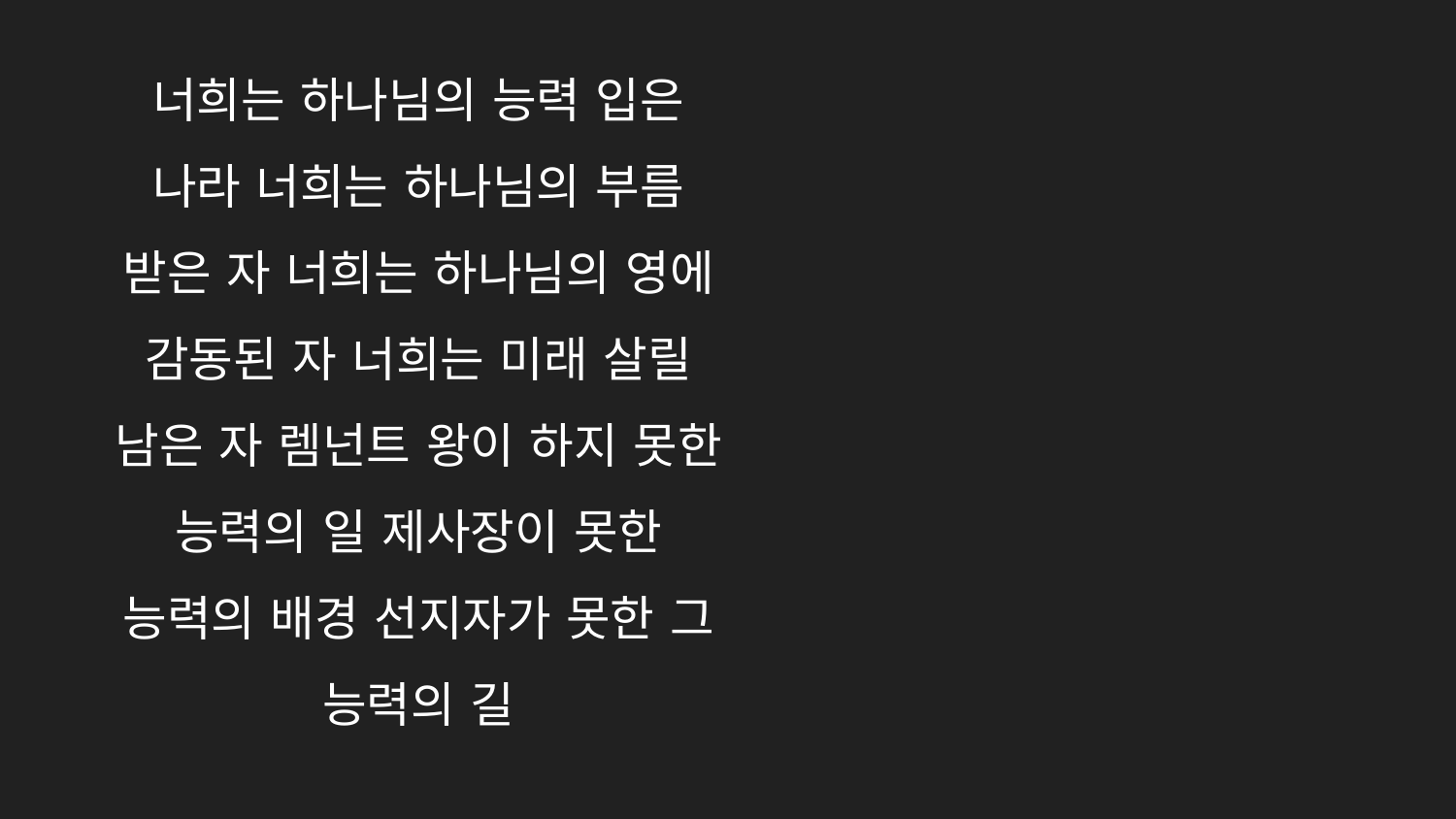

너희는 하나님의 능력 입은 나라 너희는 하나님의 부름 받은 자 너희는 하나님의 영에 감동된 자 너희는 미래 살릴 남은 자 렘넌트 왕이 하지 못한 능력의 일 제사장이 못한 능력의 배경 선지자가 못한 그 능력의 길